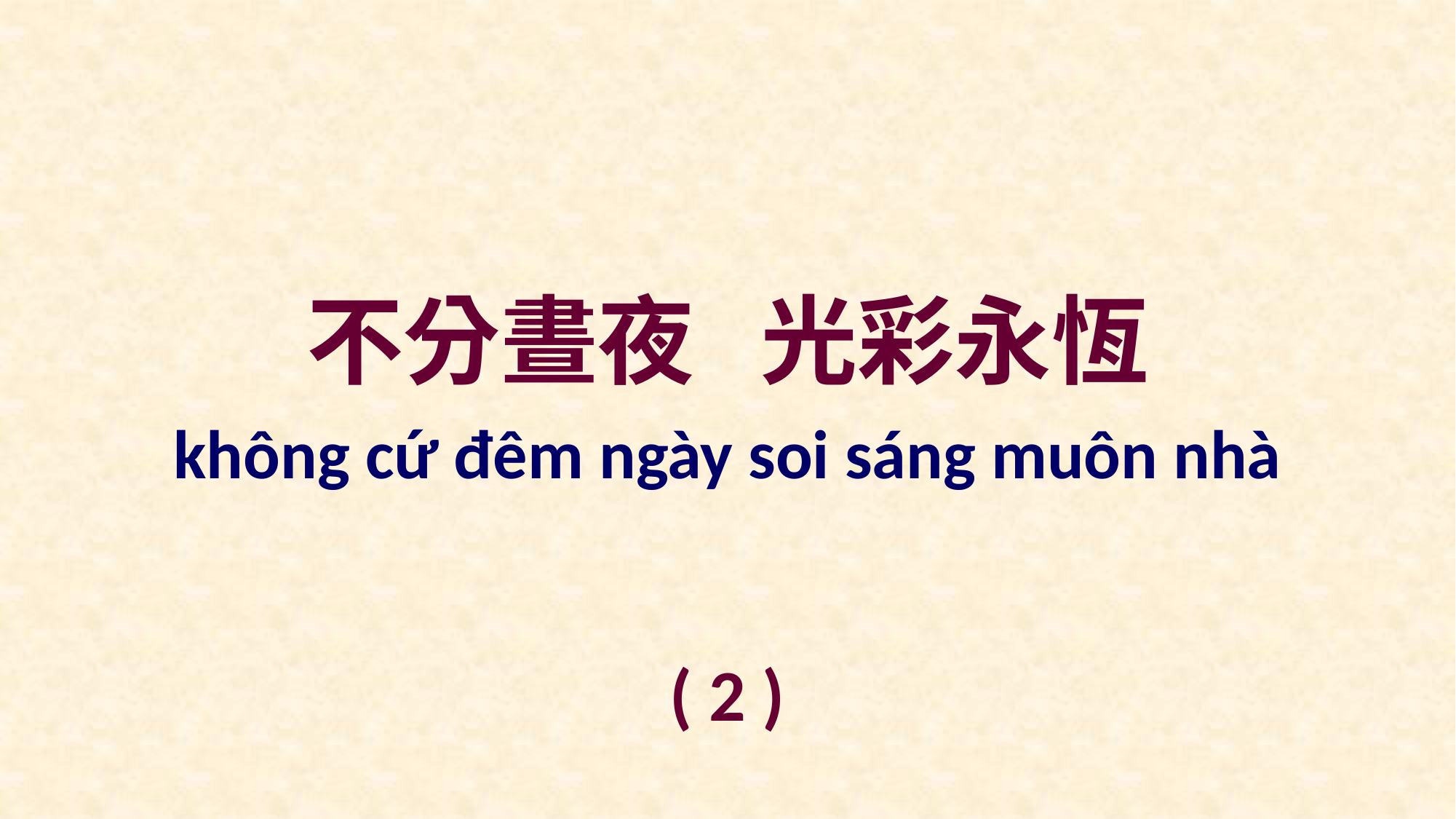

不分晝夜   光彩永恆
không cứ đêm ngày soi sáng muôn nhà
( 2 )